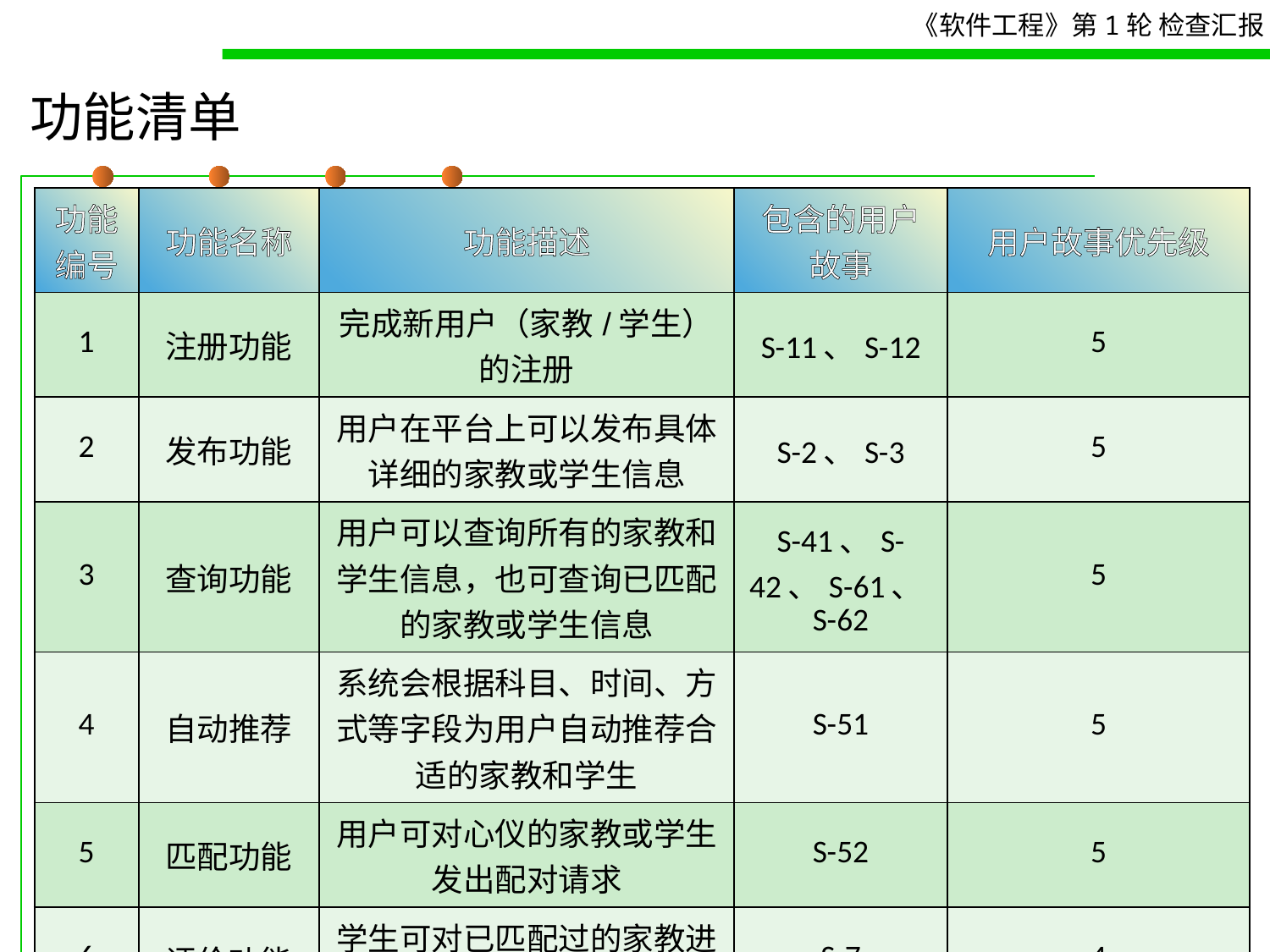

# 功能清单
| 功能编号 | 功能名称 | 功能描述 | 包含的用户故事 | 用户故事优先级 |
| --- | --- | --- | --- | --- |
| 1 | 注册功能 | 完成新用户（家教/学生）的注册 | S-11、S-12 | 5 |
| 2 | 发布功能 | 用户在平台上可以发布具体详细的家教或学生信息 | S-2、S-3 | 5 |
| 3 | 查询功能 | 用户可以查询所有的家教和学生信息，也可查询已匹配的家教或学生信息 | S-41、S-42、S-61、S-62 | 5 |
| 4 | 自动推荐 | 系统会根据科目、时间、方式等字段为用户自动推荐合适的家教和学生 | S-51 | 5 |
| 5 | 匹配功能 | 用户可对心仪的家教或学生发出配对请求 | S-52 | 5 |
| 6 | 评价功能 | 学生可对已匹配过的家教进行评价 | S-7 | 4 |